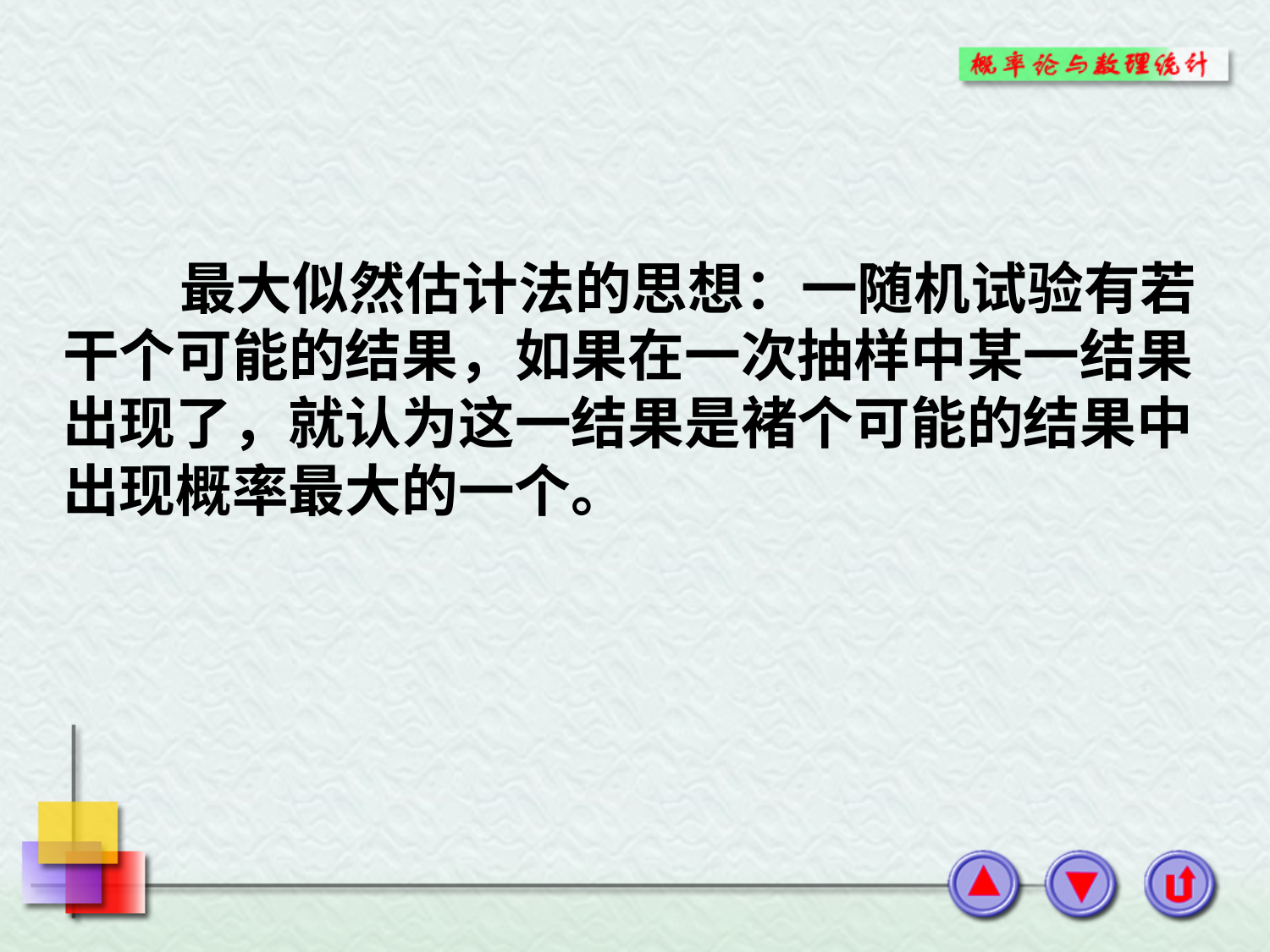

最大似然估计法的思想：一随机试验有若
干个可能的结果，如果在一次抽样中某一结果
出现了，就认为这一结果是褚个可能的结果中
出现概率最大的一个。